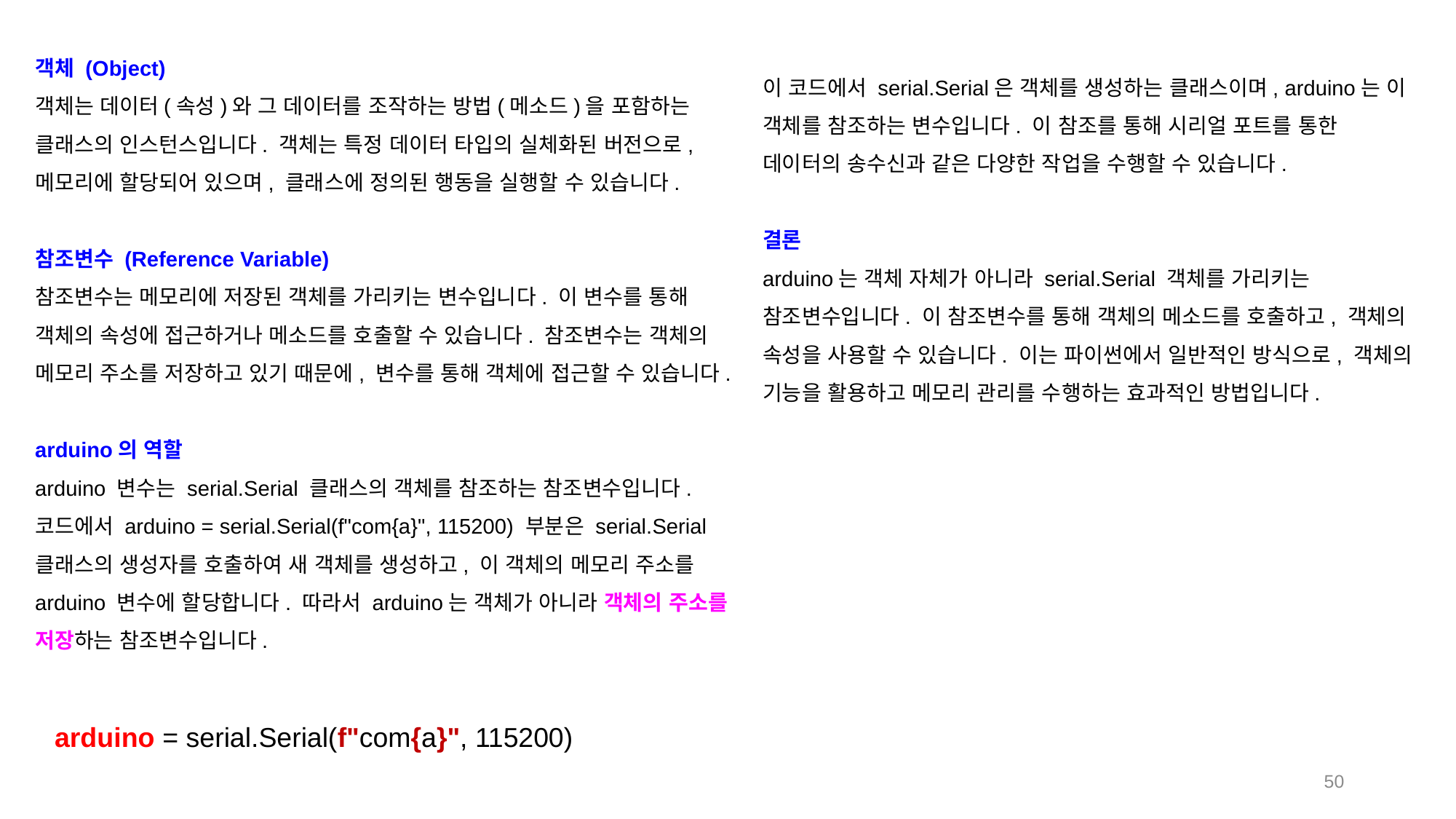

객체 (Object)
객체는 데이터(속성)와 그 데이터를 조작하는 방법(메소드)을 포함하는 클래스의 인스턴스입니다. 객체는 특정 데이터 타입의 실체화된 버전으로, 메모리에 할당되어 있으며, 클래스에 정의된 행동을 실행할 수 있습니다.

참조변수 (Reference Variable)
참조변수는 메모리에 저장된 객체를 가리키는 변수입니다. 이 변수를 통해 객체의 속성에 접근하거나 메소드를 호출할 수 있습니다. 참조변수는 객체의 메모리 주소를 저장하고 있기 때문에, 변수를 통해 객체에 접근할 수 있습니다.

arduino의 역할
arduino 변수는 serial.Serial 클래스의 객체를 참조하는 참조변수입니다. 코드에서 arduino = serial.Serial(f"com{a}", 115200) 부분은 serial.Serial 클래스의 생성자를 호출하여 새 객체를 생성하고, 이 객체의 메모리 주소를 arduino 변수에 할당합니다. 따라서 arduino는 객체가 아니라 객체의 주소를 저장하는 참조변수입니다.
이 코드에서 serial.Serial은 객체를 생성하는 클래스이며, arduino는 이 객체를 참조하는 변수입니다. 이 참조를 통해 시리얼 포트를 통한 데이터의 송수신과 같은 다양한 작업을 수행할 수 있습니다.

결론
arduino는 객체 자체가 아니라 serial.Serial 객체를 가리키는 참조변수입니다. 이 참조변수를 통해 객체의 메소드를 호출하고, 객체의 속성을 사용할 수 있습니다. 이는 파이썬에서 일반적인 방식으로, 객체의 기능을 활용하고 메모리 관리를 수행하는 효과적인 방법입니다.
arduino = serial.Serial(f"com{a}", 115200)
50